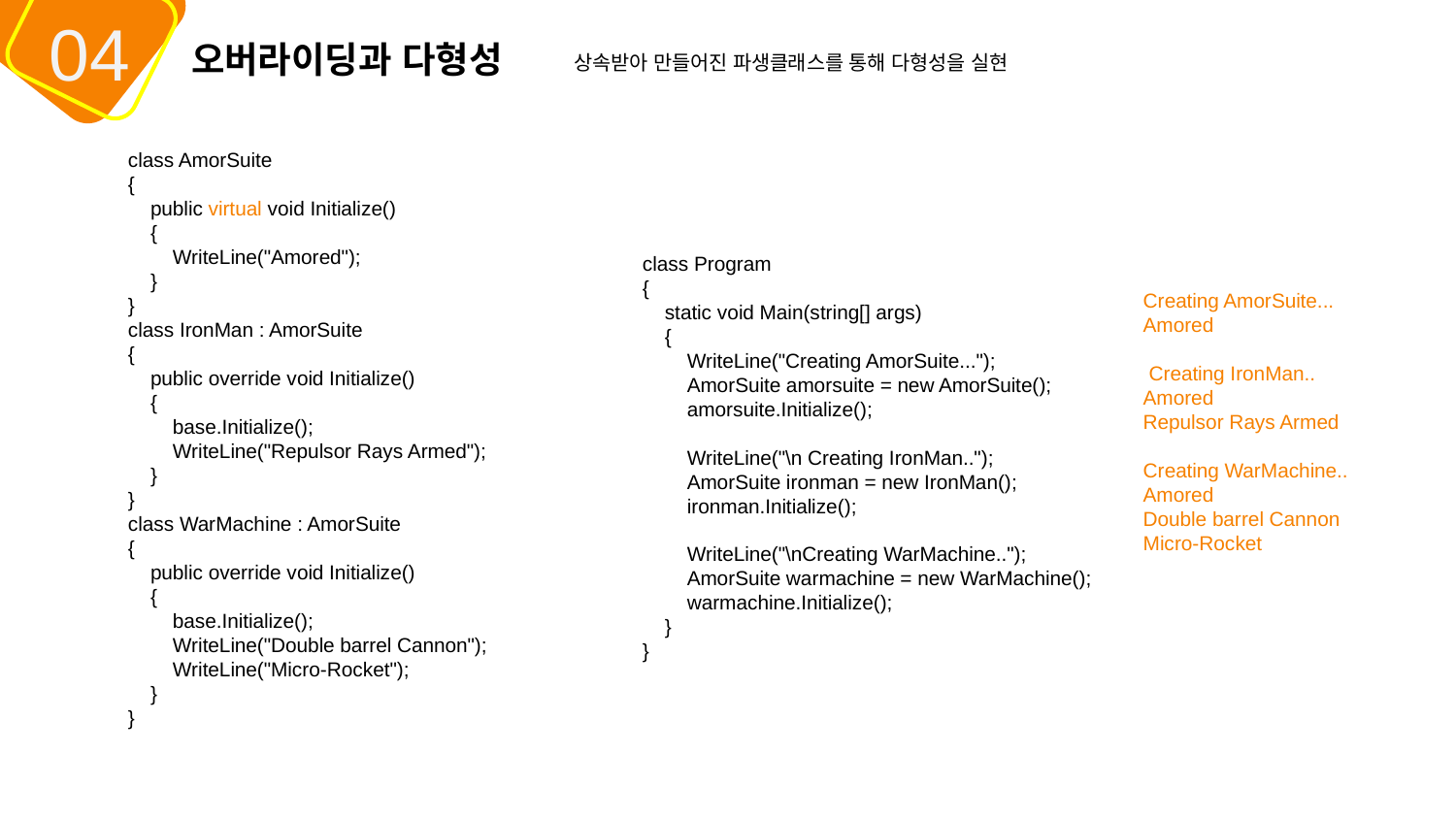

04
오버라이딩과 다형성
상속받아 만들어진 파생클래스를 통해 다형성을 실현
class AmorSuite
{
    public virtual void Initialize()
    {
        WriteLine("Amored");
    }
}
class IronMan : AmorSuite
{
    public override void Initialize()
    {
        base.Initialize();
        WriteLine("Repulsor Rays Armed");
    }
}
class WarMachine : AmorSuite
{
    public override void Initialize()
    {
        base.Initialize();
        WriteLine("Double barrel Cannon");
        WriteLine("Micro-Rocket");
    }
}
class Program
{
    static void Main(string[] args)
    {
        WriteLine("Creating AmorSuite...");
        AmorSuite amorsuite = new AmorSuite();
        amorsuite.Initialize();

        WriteLine("\n Creating IronMan..");
        AmorSuite ironman = new IronMan();
        ironman.Initialize();

        WriteLine("\nCreating WarMachine..");
        AmorSuite warmachine = new WarMachine();
        warmachine.Initialize();
    }
}

Creating AmorSuite...
Amored

 Creating IronMan..
Amored
Repulsor Rays Armed

Creating WarMachine..
Amored
Double barrel Cannon
Micro-Rocket